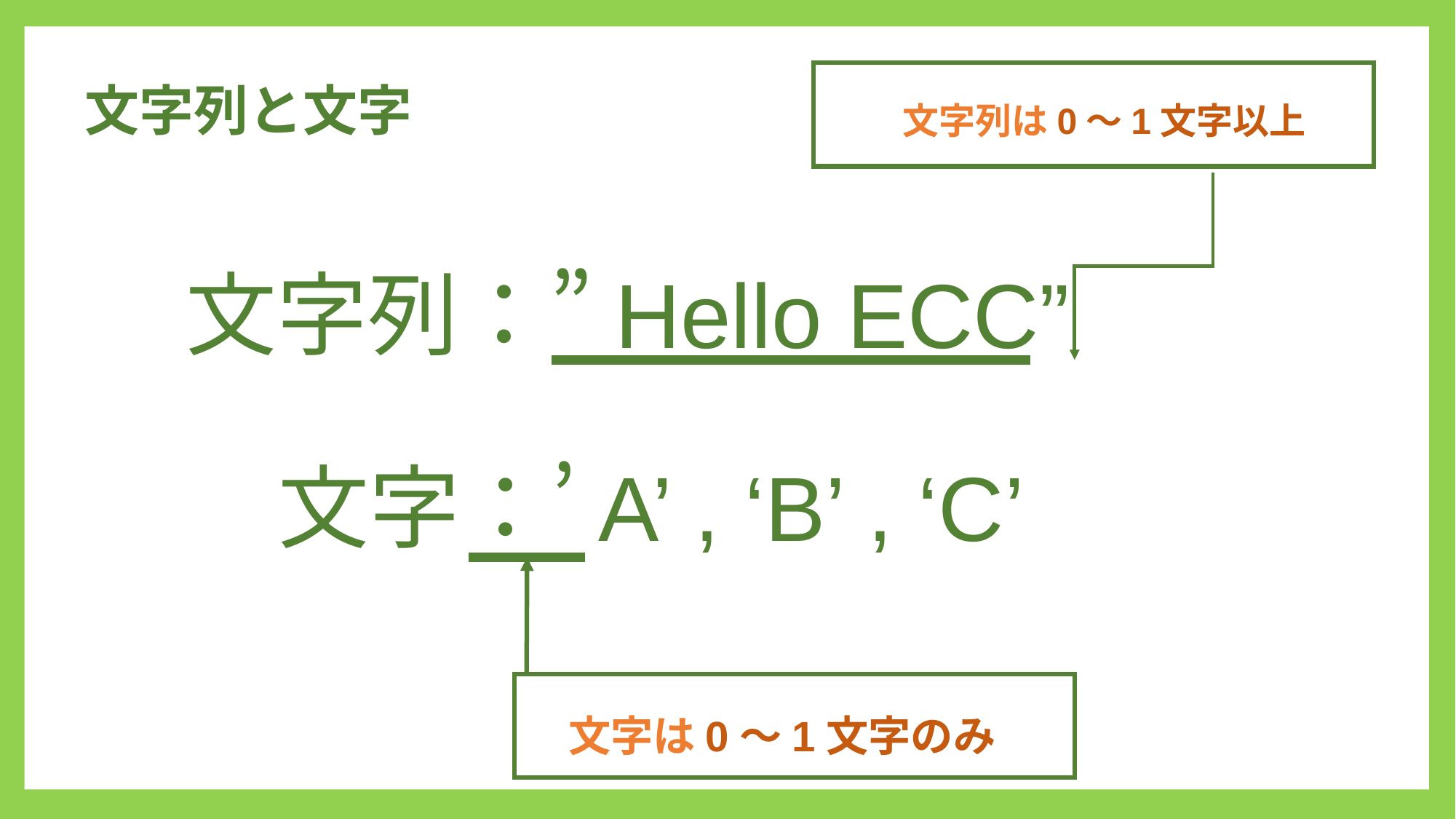

文字列と文字
文字列は0～1文字以上
文字列：”Hello ECC”
文字：’A’ , ‘B’ , ‘C’

文字は0～1文字のみ